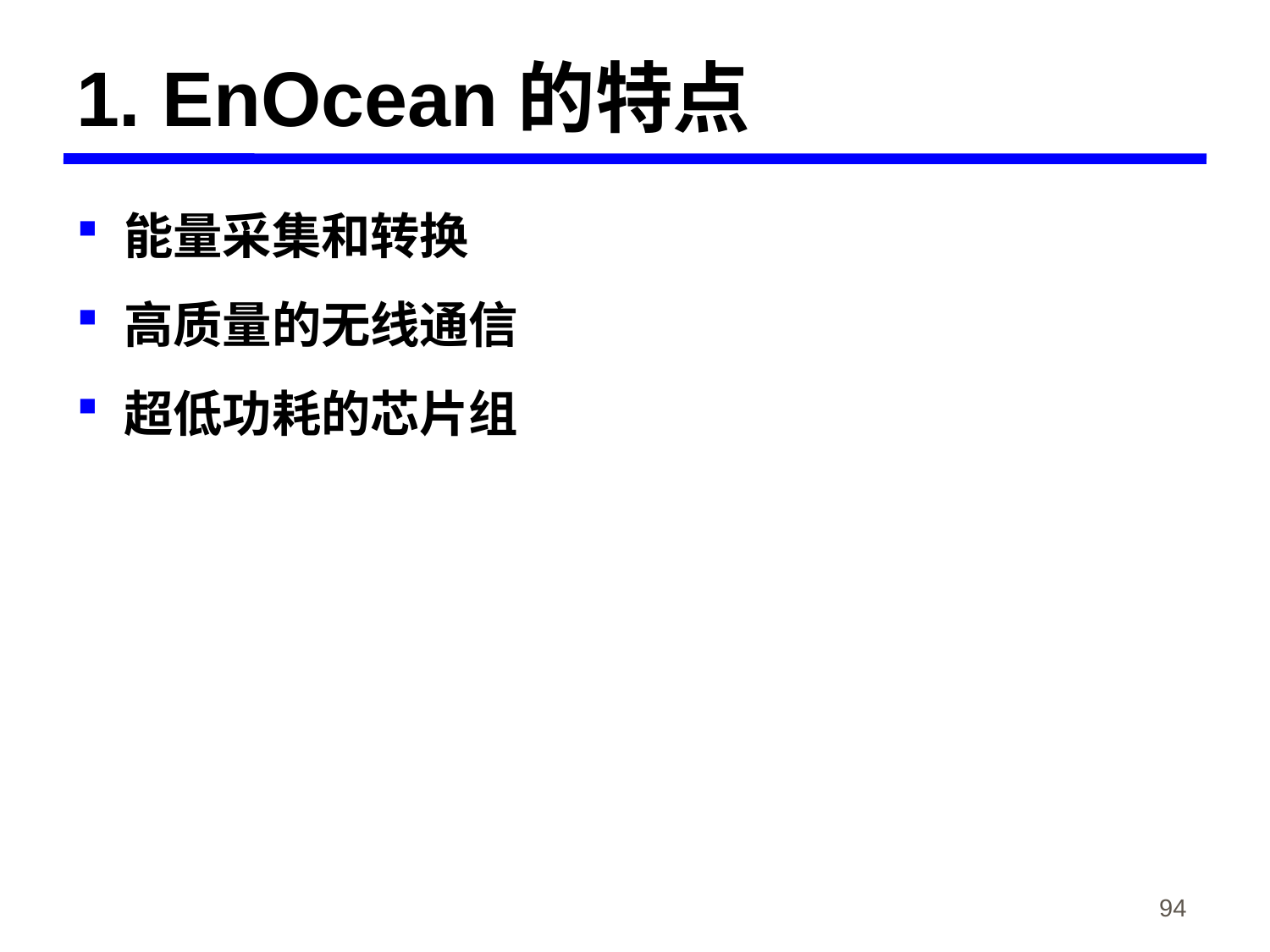

# 1. EnOcean的特点
能量采集和转换
高质量的无线通信
超低功耗的芯片组
《物联网概论》-韩毅刚
94